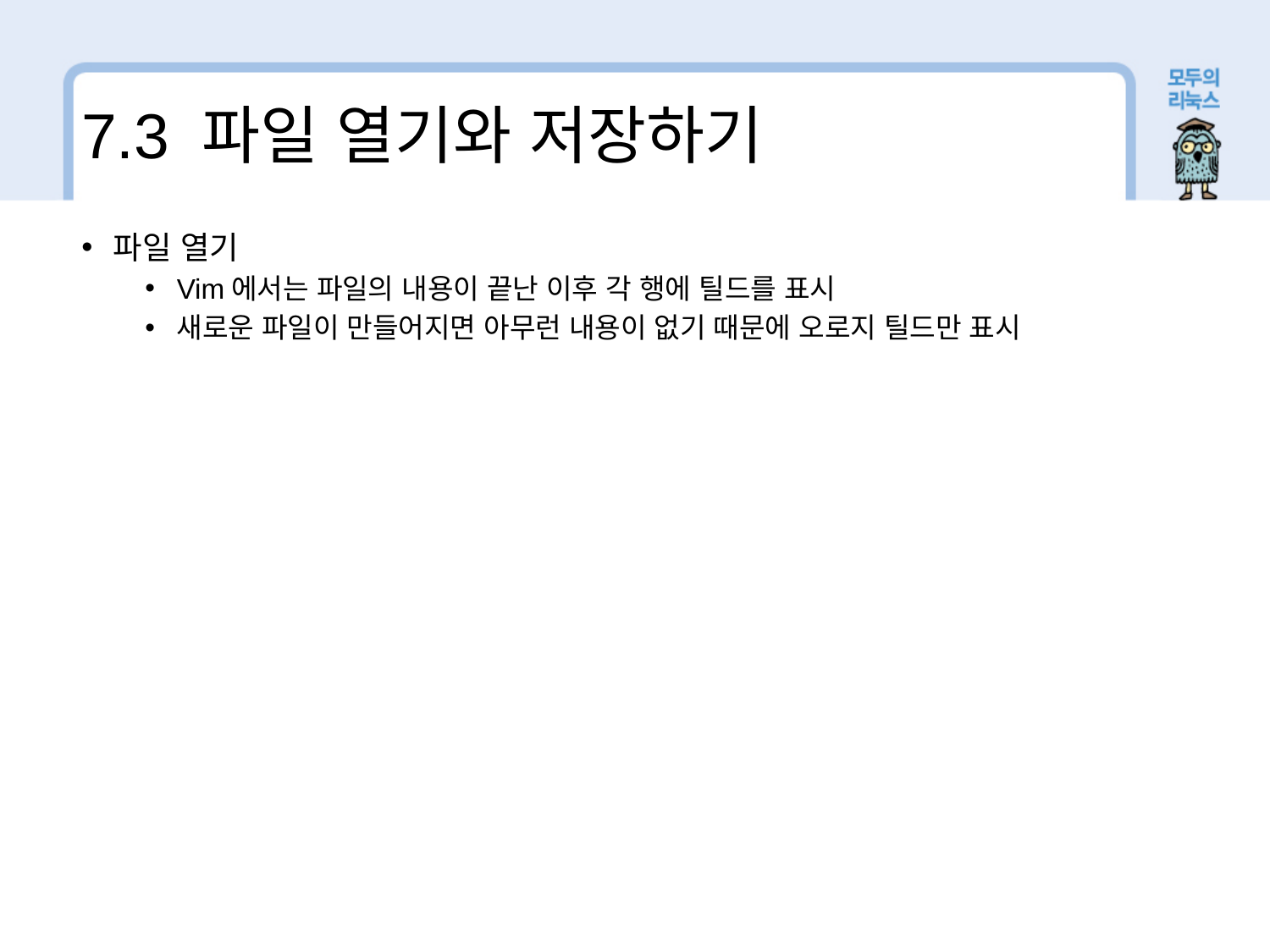

7.3 파일 열기와 저장하기
파일 열기
Vim에서는 파일의 내용이 끝난 이후 각 행에 틸드를 표시
새로운 파일이 만들어지면 아무런 내용이 없기 때문에 오로지 틸드만 표시